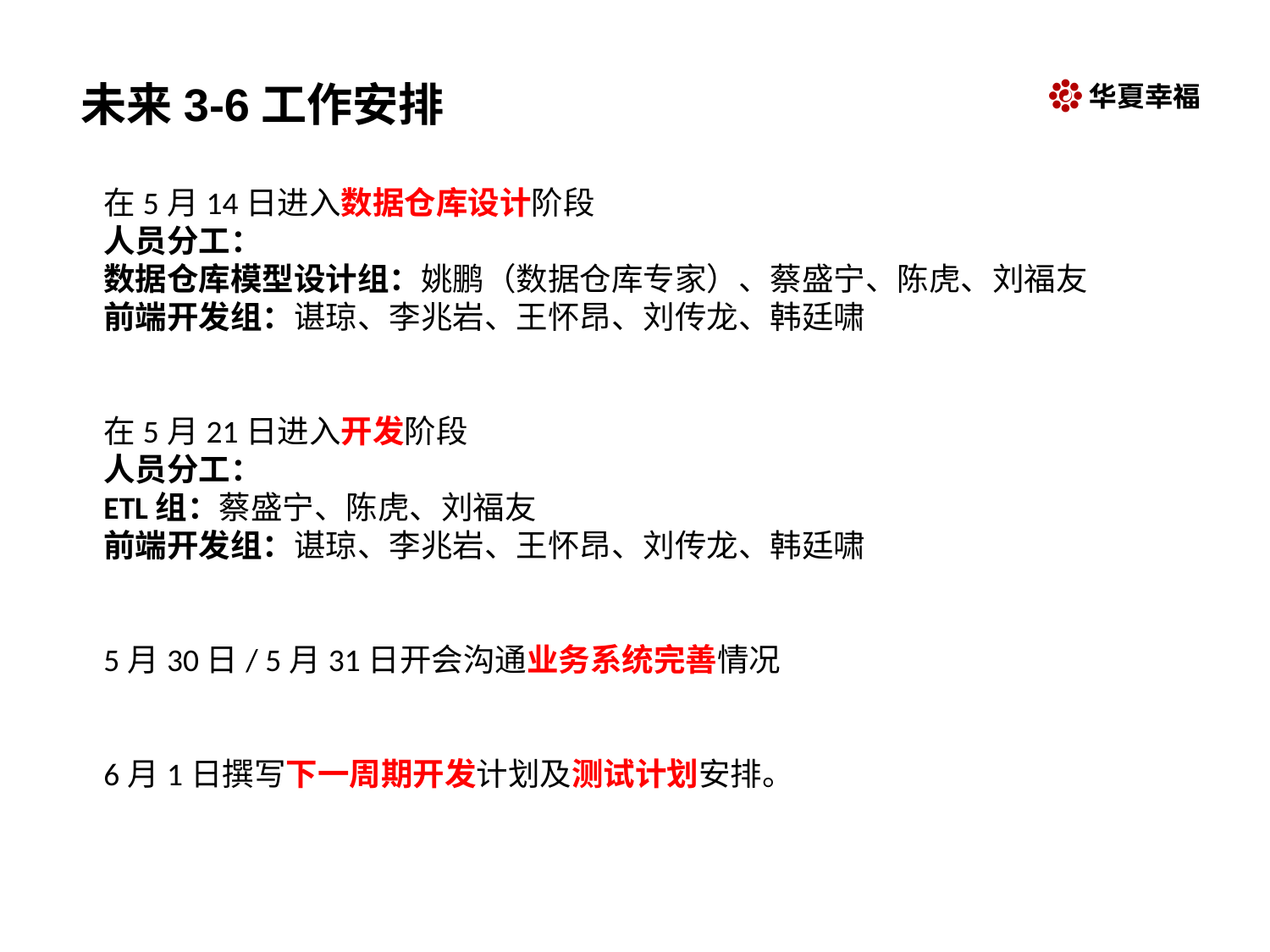

# 未来3-6工作安排
在5月14日进入数据仓库设计阶段
人员分工：
数据仓库模型设计组：姚鹏（数据仓库专家）、蔡盛宁、陈虎、刘福友
前端开发组：谌琼、李兆岩、王怀昂、刘传龙、韩廷啸

在5月21日进入开发阶段
人员分工：
ETL组：蔡盛宁、陈虎、刘福友
前端开发组：谌琼、李兆岩、王怀昂、刘传龙、韩廷啸

5月30日/ 5月31日开会沟通业务系统完善情况

6月1日撰写下一周期开发计划及测试计划安排。